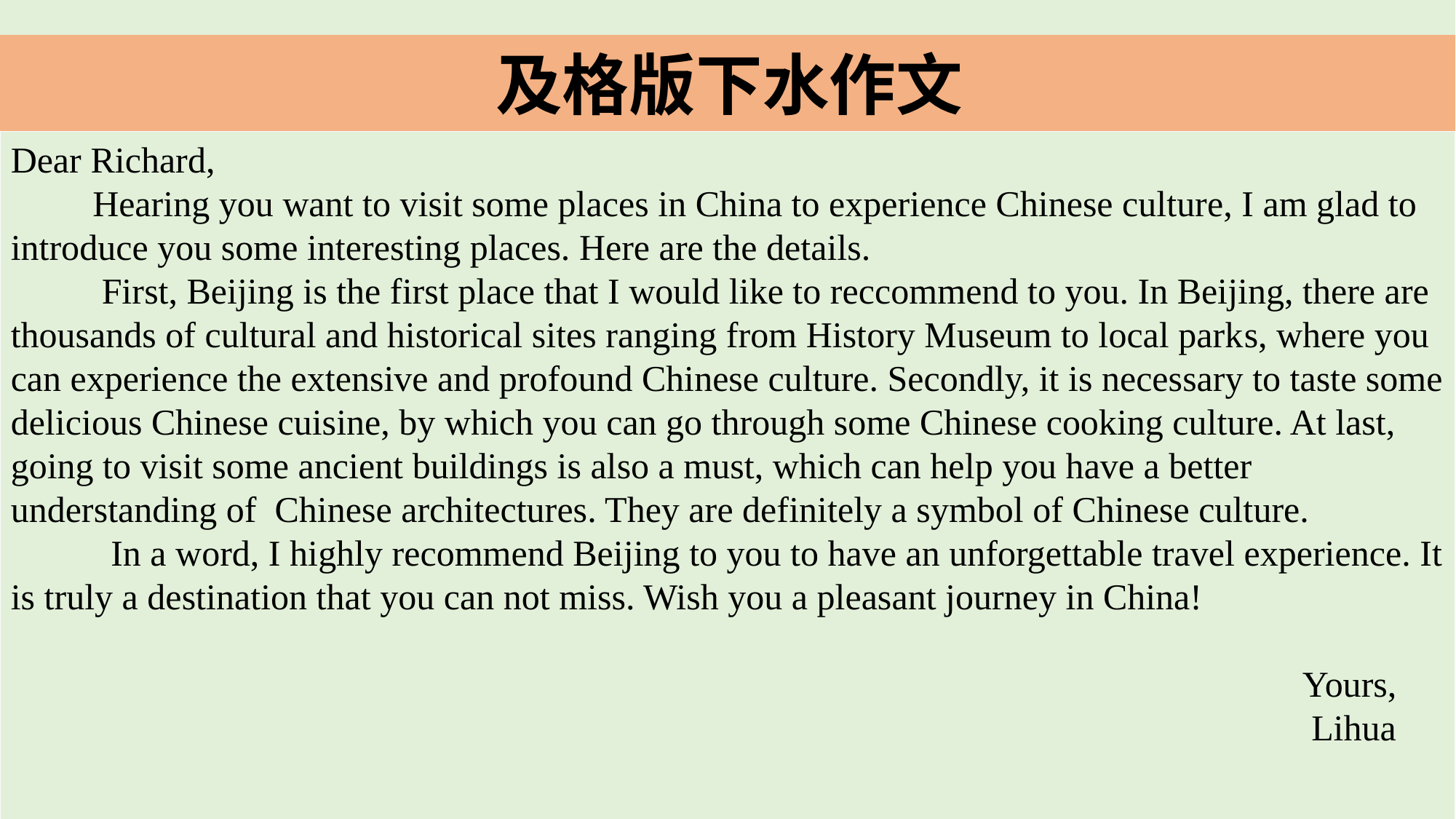

及格版下水作文

Dear Richard,
         Hearing you want to visit some places in China to experience Chinese culture, I am glad to introduce you some interesting places. Here are the details.
          First, Beijing is the first place that I would like to reccommend to you. In Beijing, there are thousands of cultural and historical sites ranging from History Museum to local parks, where you can experience the extensive and profound Chinese culture. Secondly, it is necessary to taste some delicious Chinese cuisine, by which you can go through some Chinese cooking culture. At last, going to visit some ancient buildings is also a must, which can help you have a better understanding of  Chinese architectures. They are definitely a symbol of Chinese culture.
           In a word, I highly recommend Beijing to you to have an unforgettable travel experience. It is truly a destination that you can not miss. Wish you a pleasant journey in China!

                                                                                                                                              Yours,
                                                                                                                                               Lihua